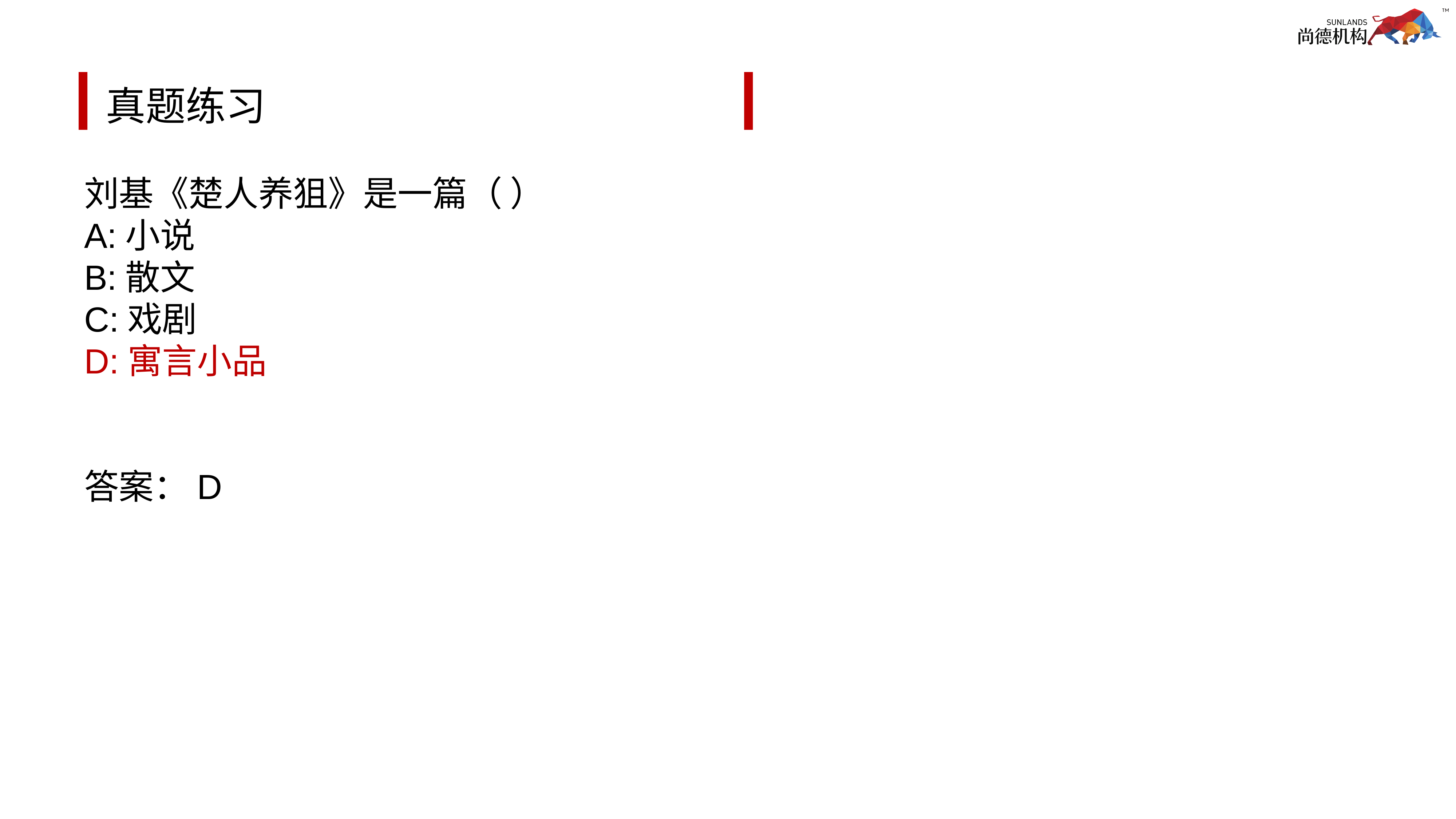

# 真题练习
刘基《楚人养狙》是一篇（ ）
A:小说
B:散文
C:戏剧
D:寓言小品

答案：D